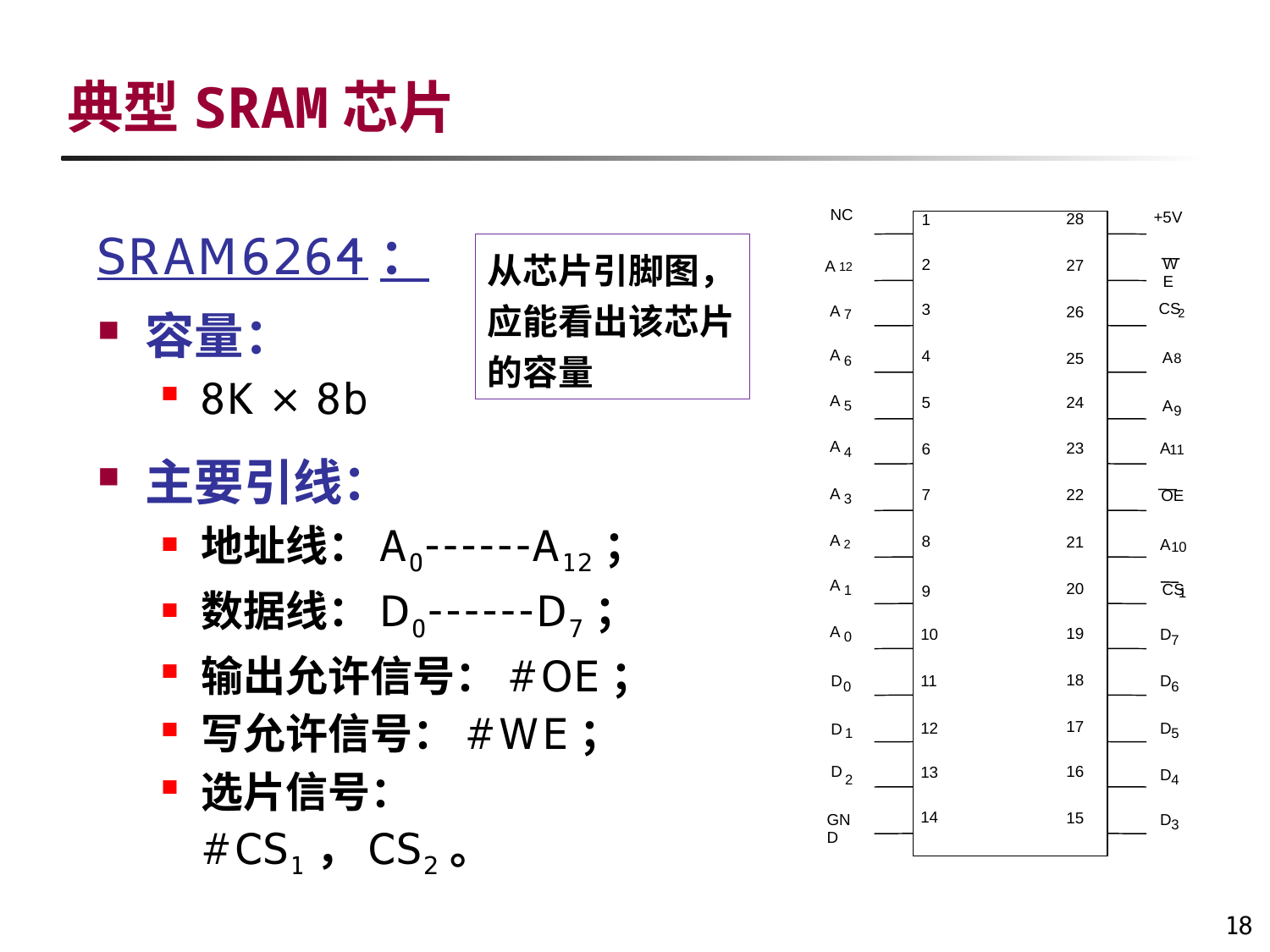

# 典型SRAM芯片
NC
+5V
28
1

WE
2
27
A

12

CS
3
A
26
7
2

A
4
A
25
8
6

A
5
24
A
5
9

A
A
23
6
11
4

A
7
22
OE

3

A
8
21
A
2
10

A
20
CS
9

1
1

A
19
10
D
0
7

D
18
11
D
0
6

17
D
12
D
1
5

D
16
13
D
2
4

14
15
GND
D
3

SRAM6264：
容量：
8K × 8b
主要引线：
地址线：A0------A12；
数据线：D0------D7；
输出允许信号：#OE；
写允许信号：#WE；
选片信号：#CS1，CS2。
从芯片引脚图，应能看出该芯片的容量
18